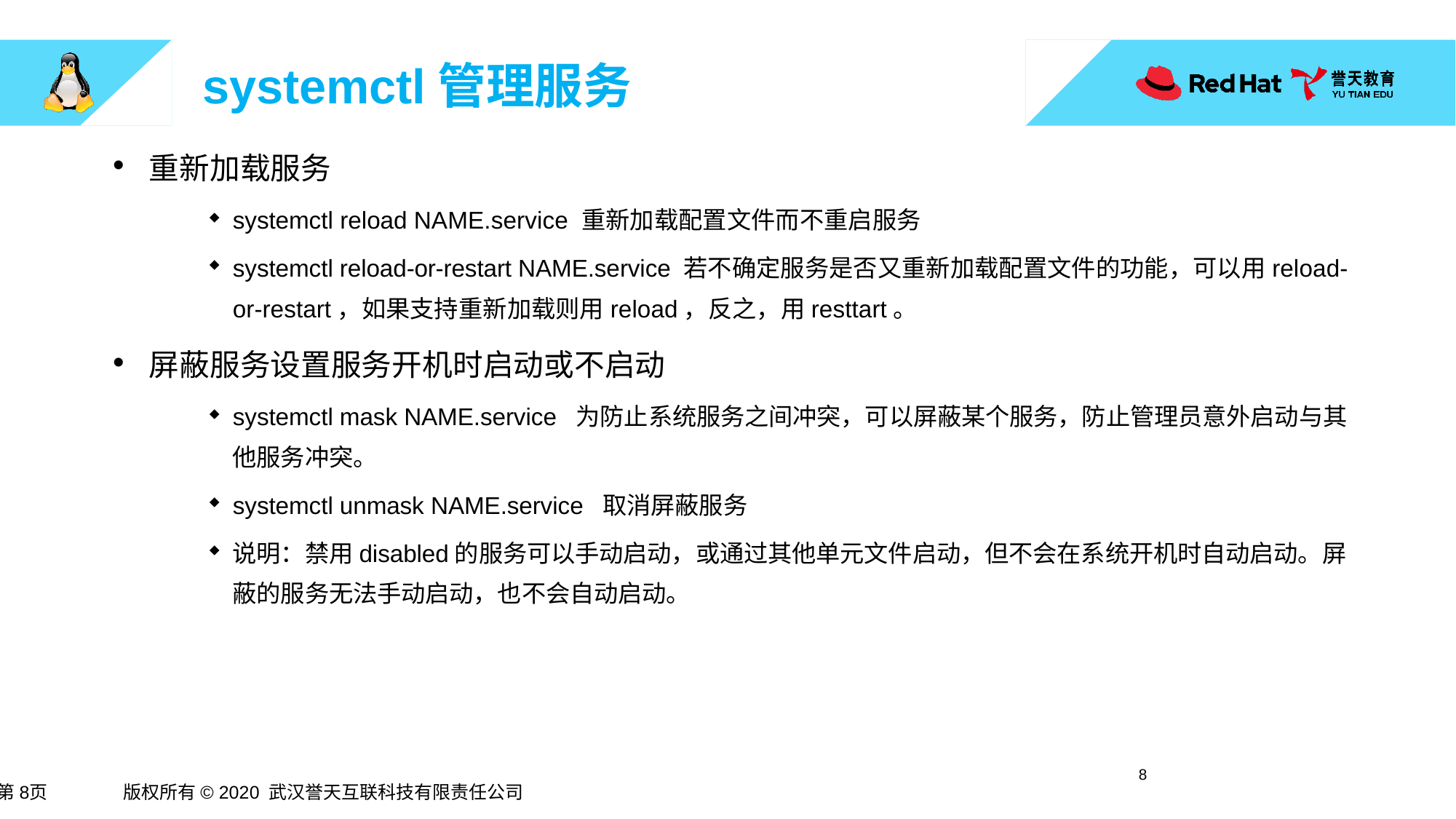

# systemctl管理服务
重新加载服务
systemctl reload NAME.service 重新加载配置文件而不重启服务
systemctl reload-or-restart NAME.service 若不确定服务是否又重新加载配置文件的功能，可以用reload-or-restart，如果支持重新加载则用reload，反之，用resttart。
屏蔽服务设置服务开机时启动或不启动
systemctl mask NAME.service  为防止系统服务之间冲突，可以屏蔽某个服务，防止管理员意外启动与其他服务冲突。
systemctl unmask NAME.service  取消屏蔽服务
说明：禁用disabled的服务可以手动启动，或通过其他单元文件启动，但不会在系统开机时自动启动。屏蔽的服务无法手动启动，也不会自动启动。

8